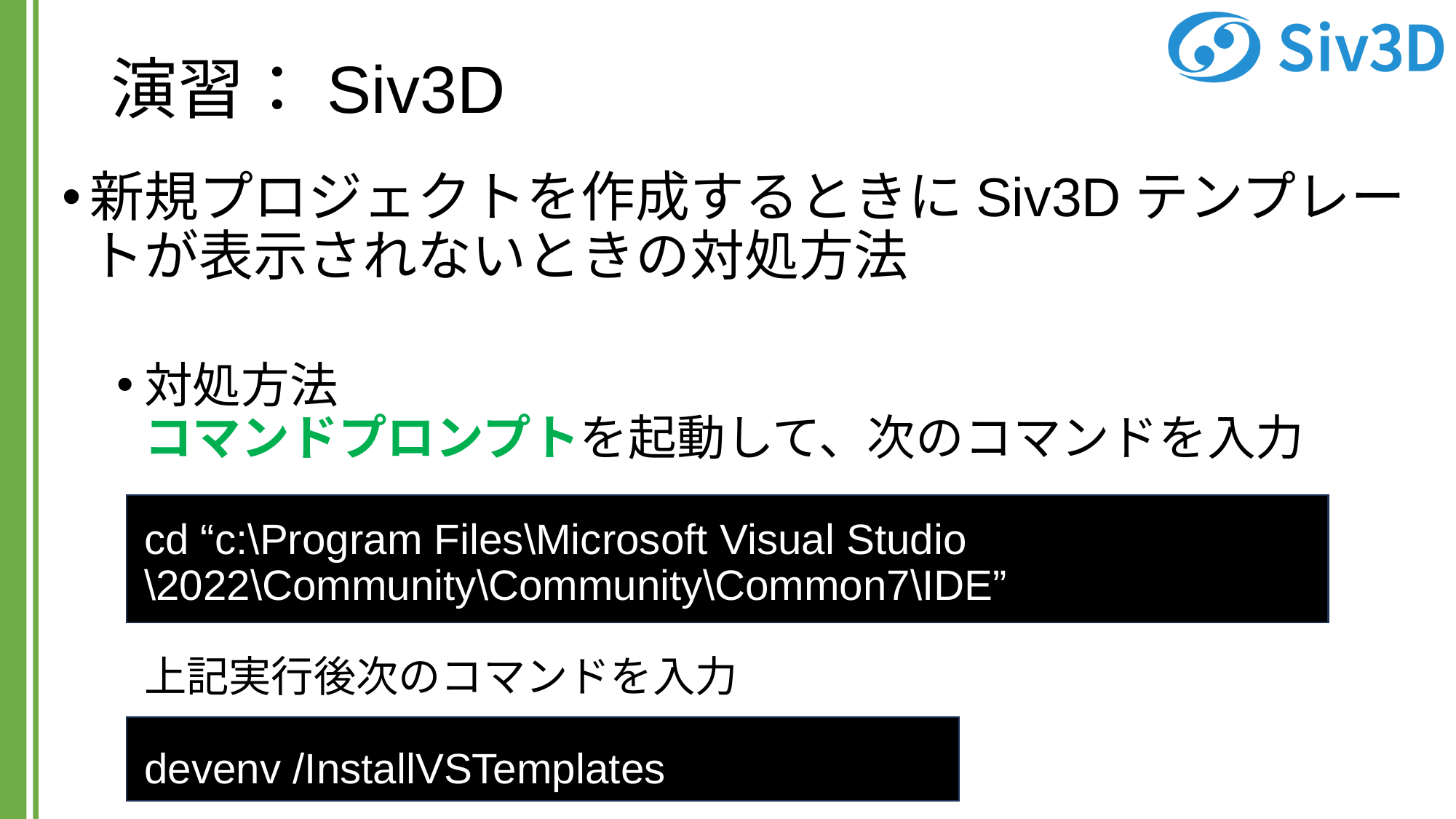

# 演習：Siv3D
新規プロジェクトを作成するときにSiv3Dテンプレートが表示されないときの対処方法
対処方法
コマンドプロンプトを起動して、次のコマンドを入力
cd “c:\Program Files\Microsoft Visual Studio
\2022\Community\Community\Common7\IDE”
上記実行後次のコマンドを入力
devenv /InstallVSTemplates